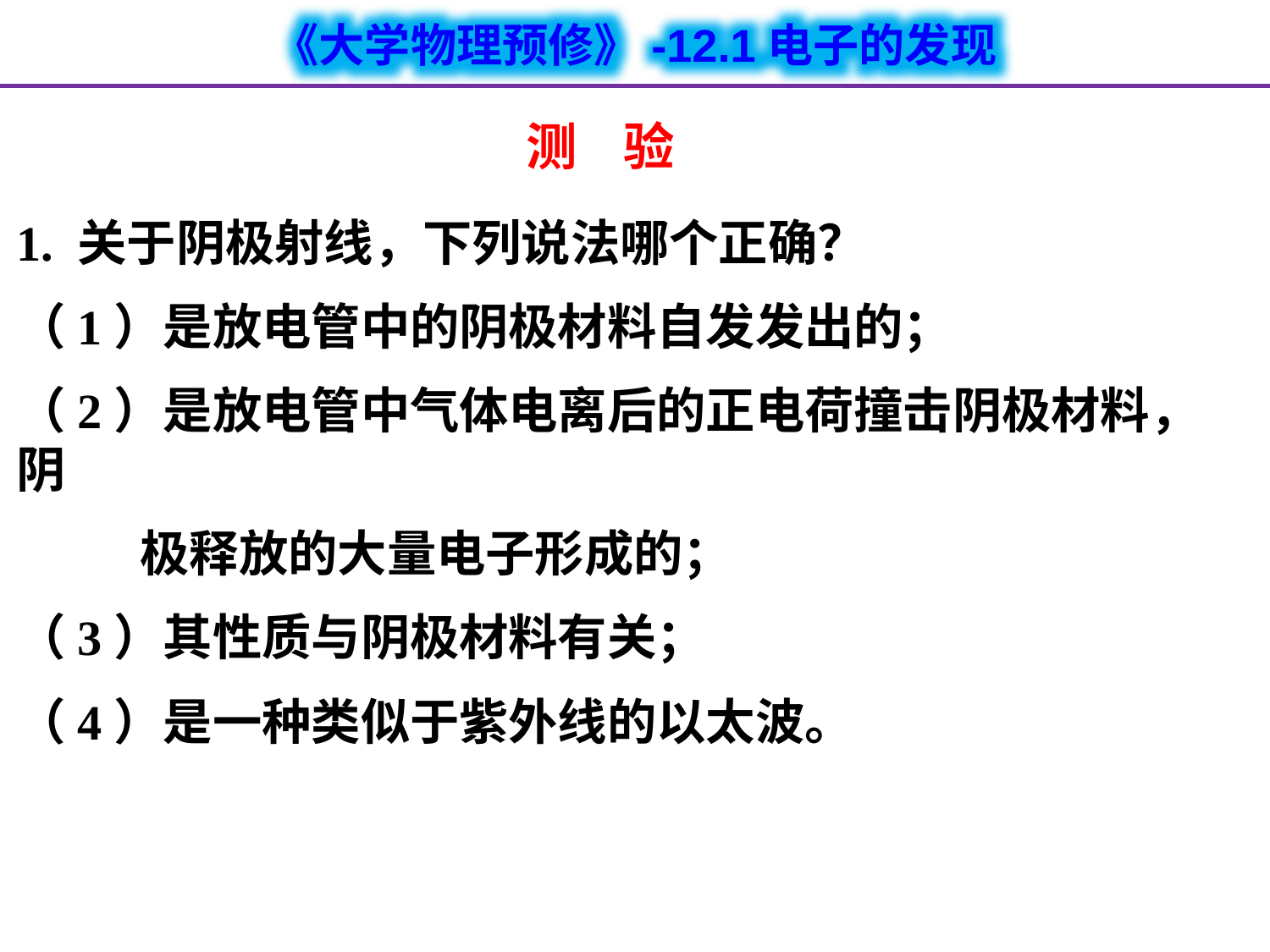

测    验
1. 关于阴极射线，下列说法哪个正确？
（1）是放电管中的阴极材料自发发出的；
（2）是放电管中气体电离后的正电荷撞击阴极材料，阴
          极释放的大量电子形成的；
（3）其性质与阴极材料有关；
（4）是一种类似于紫外线的以太波。